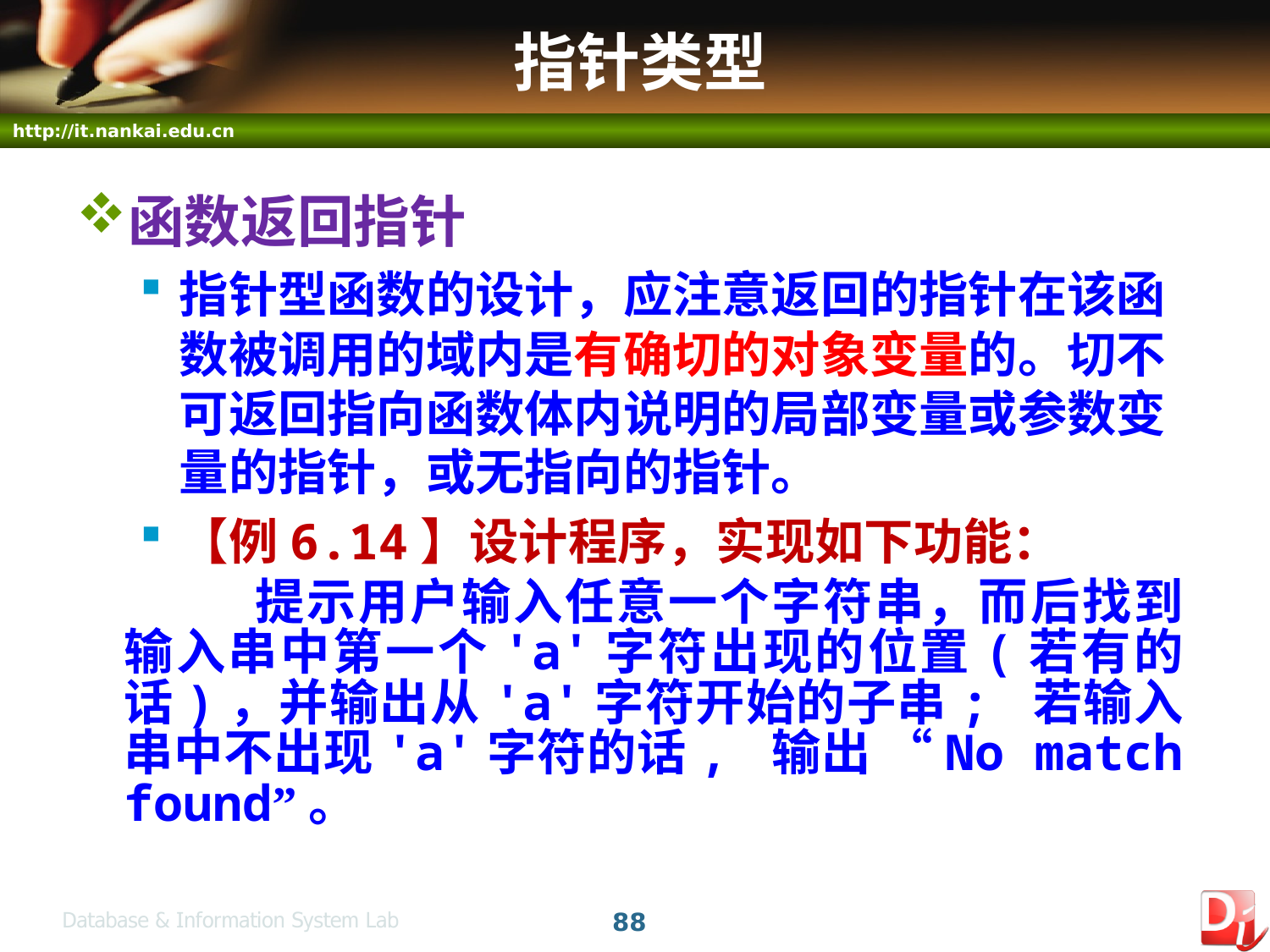

# 指针类型
函数返回指针
指针型函数的设计，应注意返回的指针在该函数被调用的域内是有确切的对象变量的。切不可返回指向函数体内说明的局部变量或参数变量的指针，或无指向的指针。
【例6.14】设计程序，实现如下功能：
		提示用户输入任意一个字符串，而后找到输入串中第一个'a'字符出现的位置(若有的话)，并输出从'a'字符开始的子串; 若输入串中不出现'a'字符的话, 输出 “No match found”。

88
Database & Information System Lab